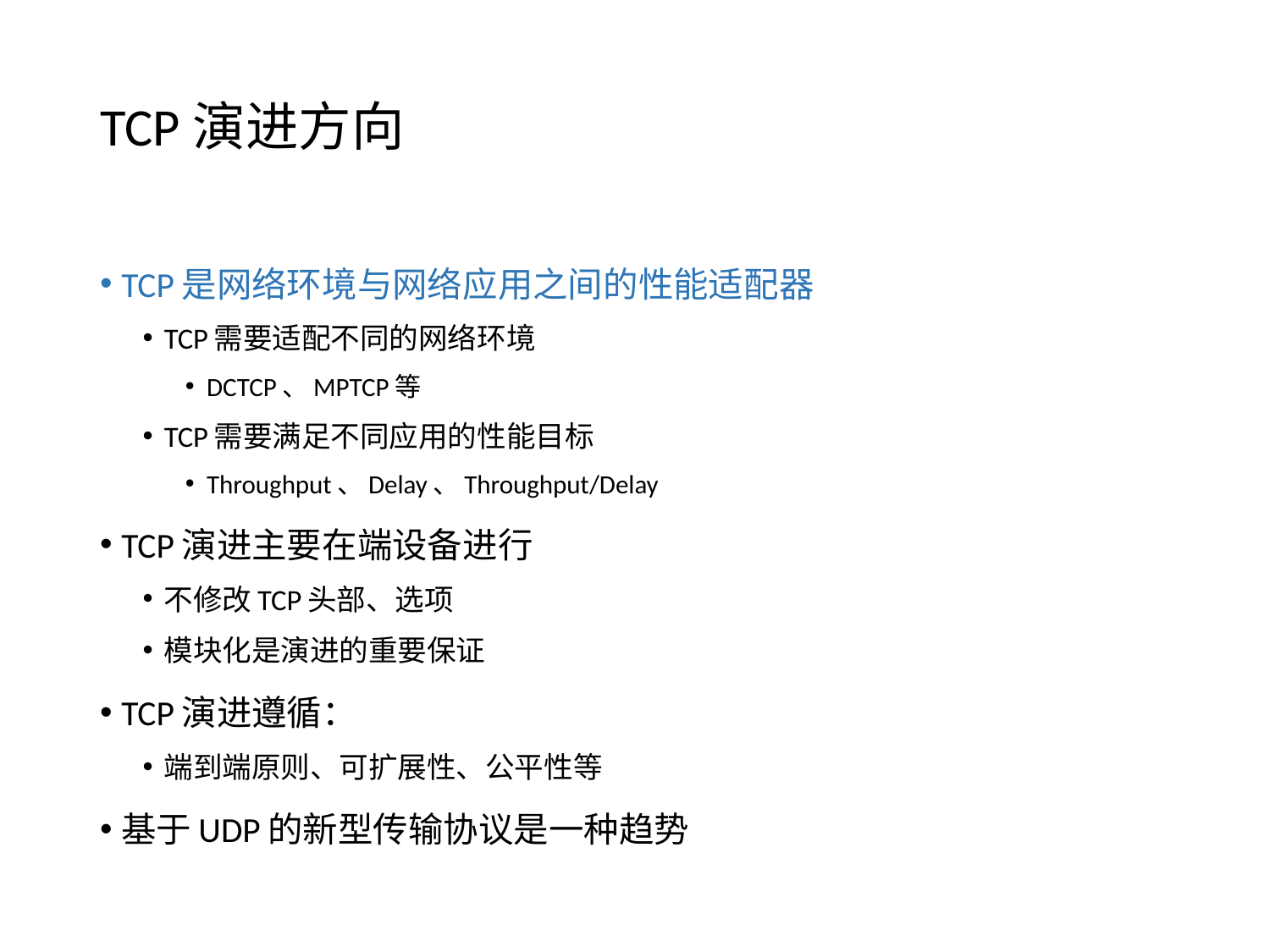

# TCP演进方向
TCP是网络环境与网络应用之间的性能适配器
TCP需要适配不同的网络环境
DCTCP、MPTCP等
TCP需要满足不同应用的性能目标
Throughput、Delay、Throughput/Delay
TCP演进主要在端设备进行
不修改TCP头部、选项
模块化是演进的重要保证
TCP演进遵循：
端到端原则、可扩展性、公平性等
基于UDP的新型传输协议是一种趋势

92